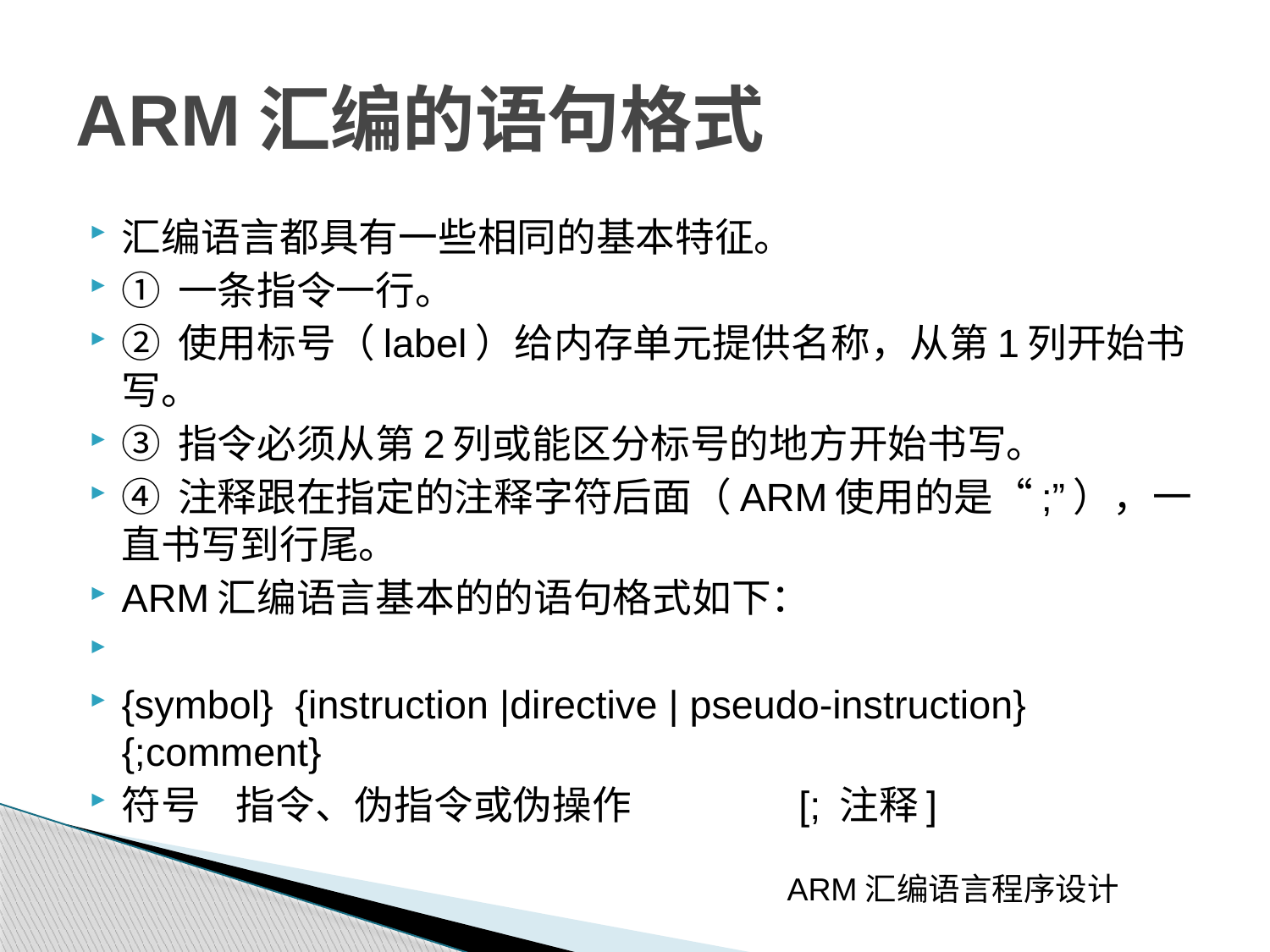

# ARM汇编的语句格式
汇编语言都具有一些相同的基本特征。
① 一条指令一行。
② 使用标号（label）给内存单元提供名称，从第1列开始书写。
③ 指令必须从第2列或能区分标号的地方开始书写。
④ 注释跟在指定的注释字符后面（ARM使用的是“;”），一直书写到行尾。
ARM汇编语言基本的的语句格式如下：

{symbol}  {instruction |directive | pseudo-instruction}  {;comment}
符号    指令、伪指令或伪操作	                [; 注释]
         ARM汇编语言程序设计